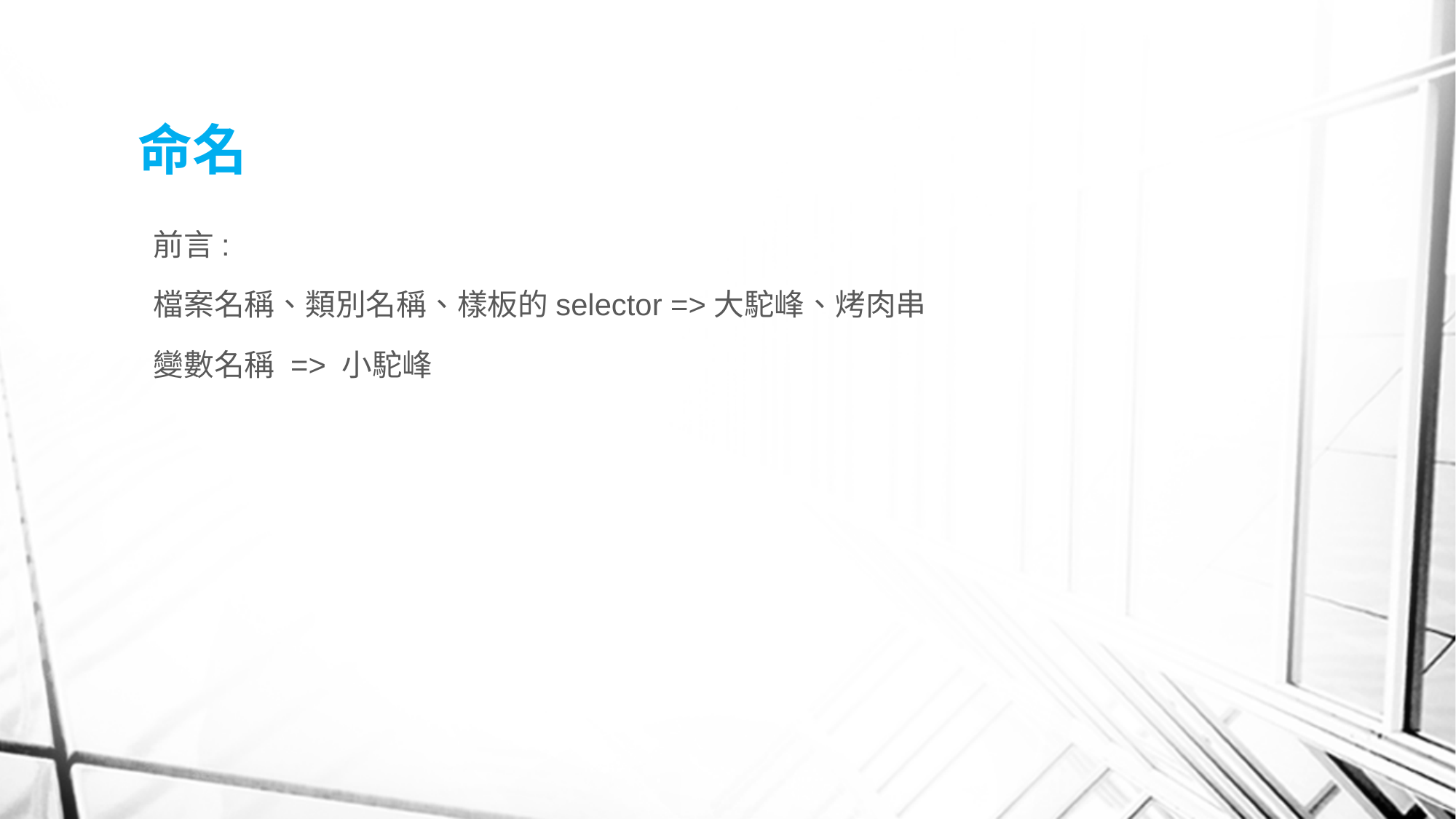

# 命名
前言:
檔案名稱、類別名稱、樣板的selector =>大駝峰、烤肉串
變數名稱 => 小駝峰